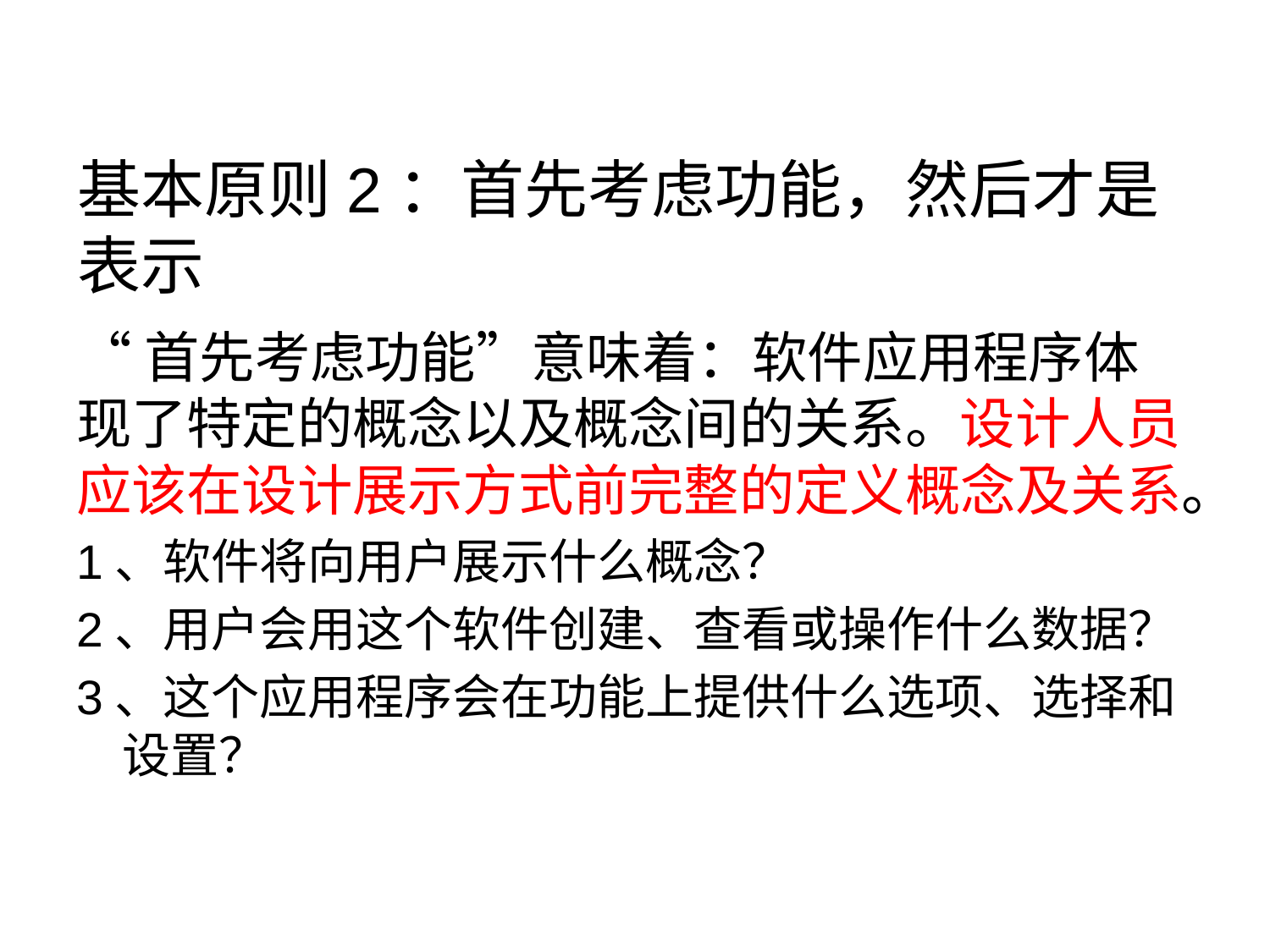

# 基本原则2：首先考虑功能，然后才是表示
“首先考虑功能”意味着：软件应用程序体现了特定的概念以及概念间的关系。设计人员应该在设计展示方式前完整的定义概念及关系。
1、软件将向用户展示什么概念？
2、用户会用这个软件创建、查看或操作什么数据？
3、这个应用程序会在功能上提供什么选项、选择和设置？